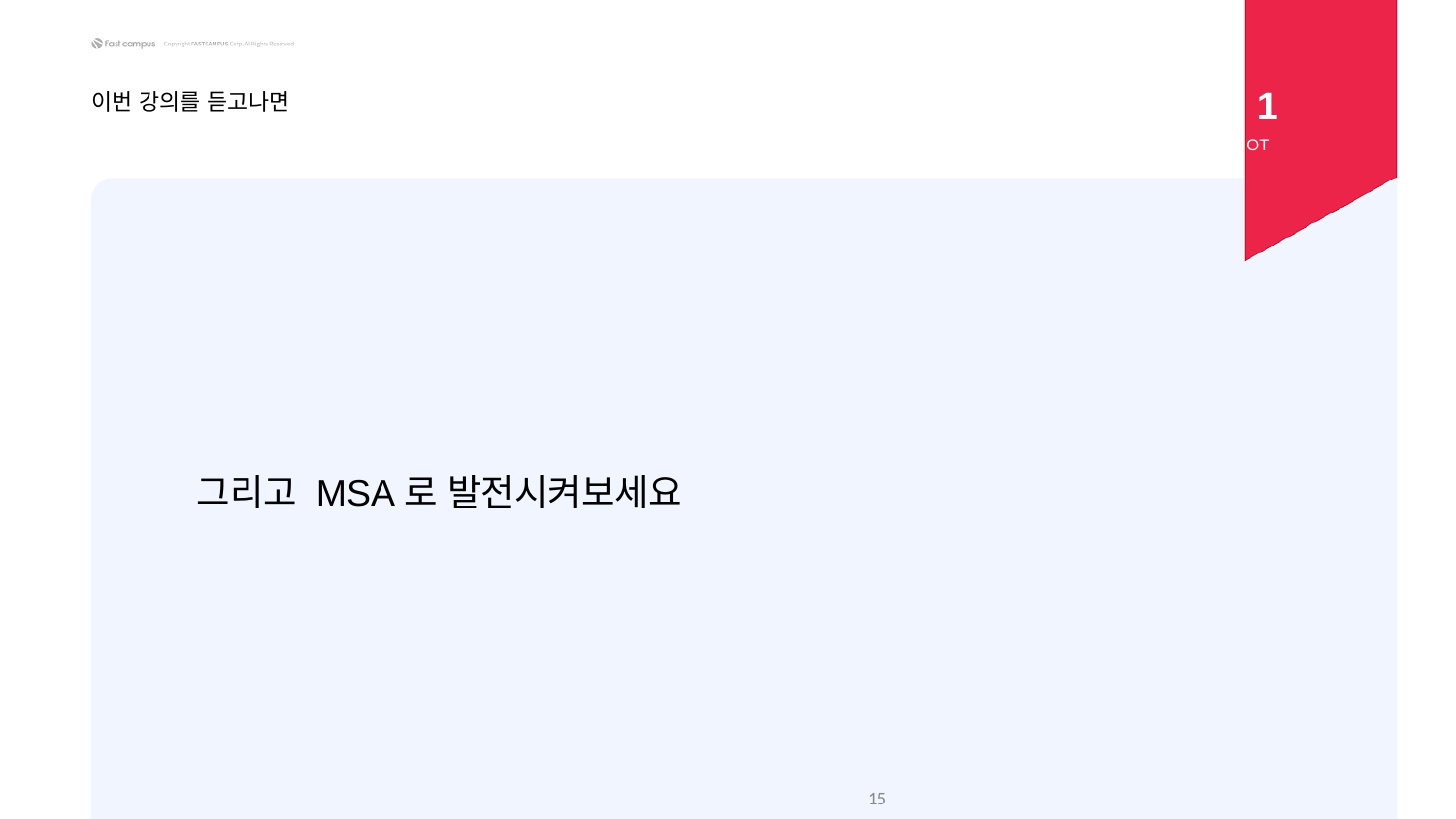

1
이번 강의를 듣고나면
OT
그리고 MSA로 발전시켜보세요
15